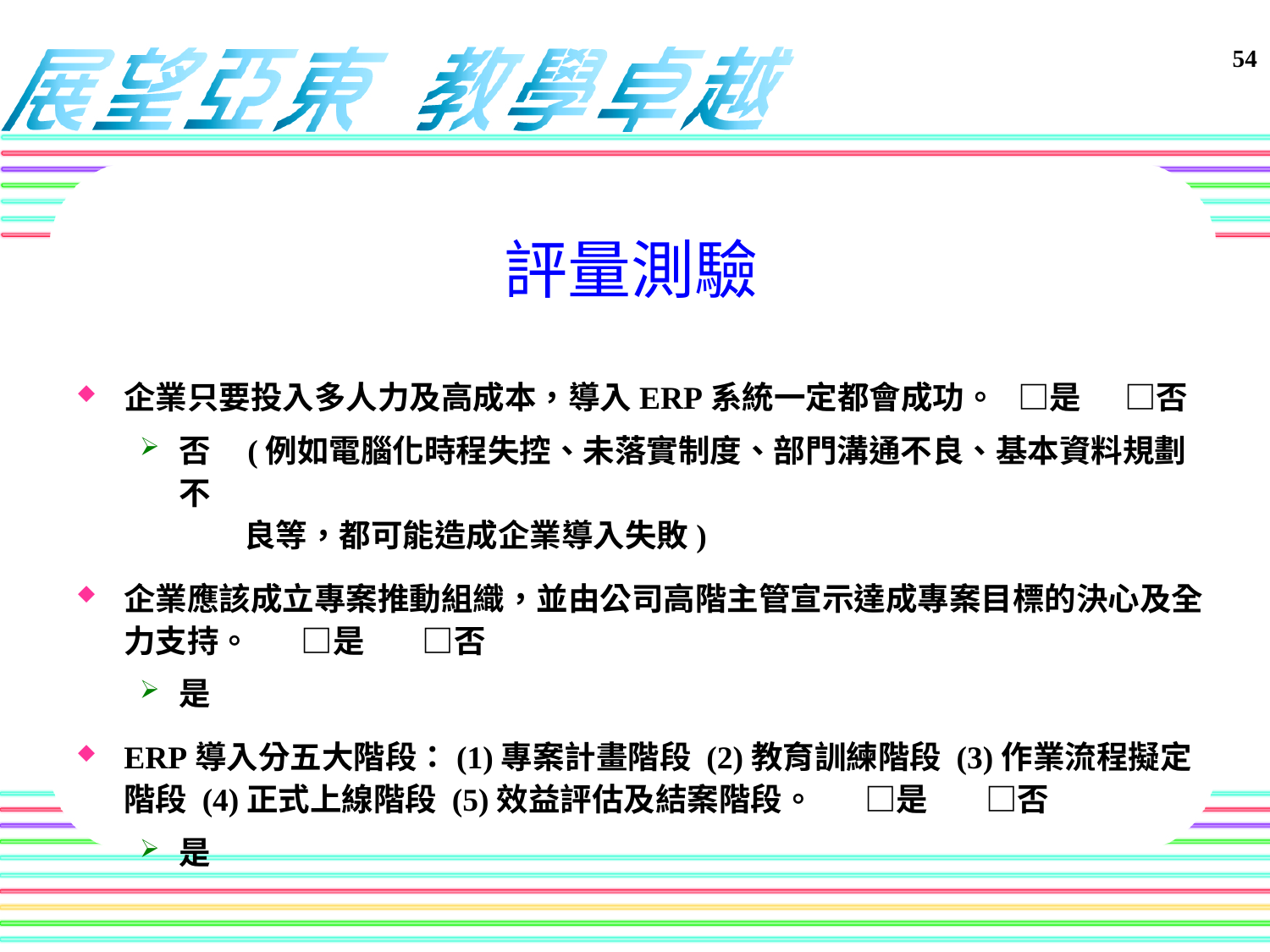

評量測驗
企業只要投入多人力及高成本，導入ERP系統一定都會成功。   □是      □否
否    (例如電腦化時程失控、未落實制度、部門溝通不良、基本資料規劃不
         良等，都可能造成企業導入失敗)
企業應該成立專案推動組織，並由公司高階主管宣示達成專案目標的決心及全力支持。       □是        □否
是
ERP導入分五大階段：(1)專案計畫階段 (2)教育訓練階段 (3)作業流程擬定階段 (4)正式上線階段 (5)效益評估及結案階段。       □是        □否
是